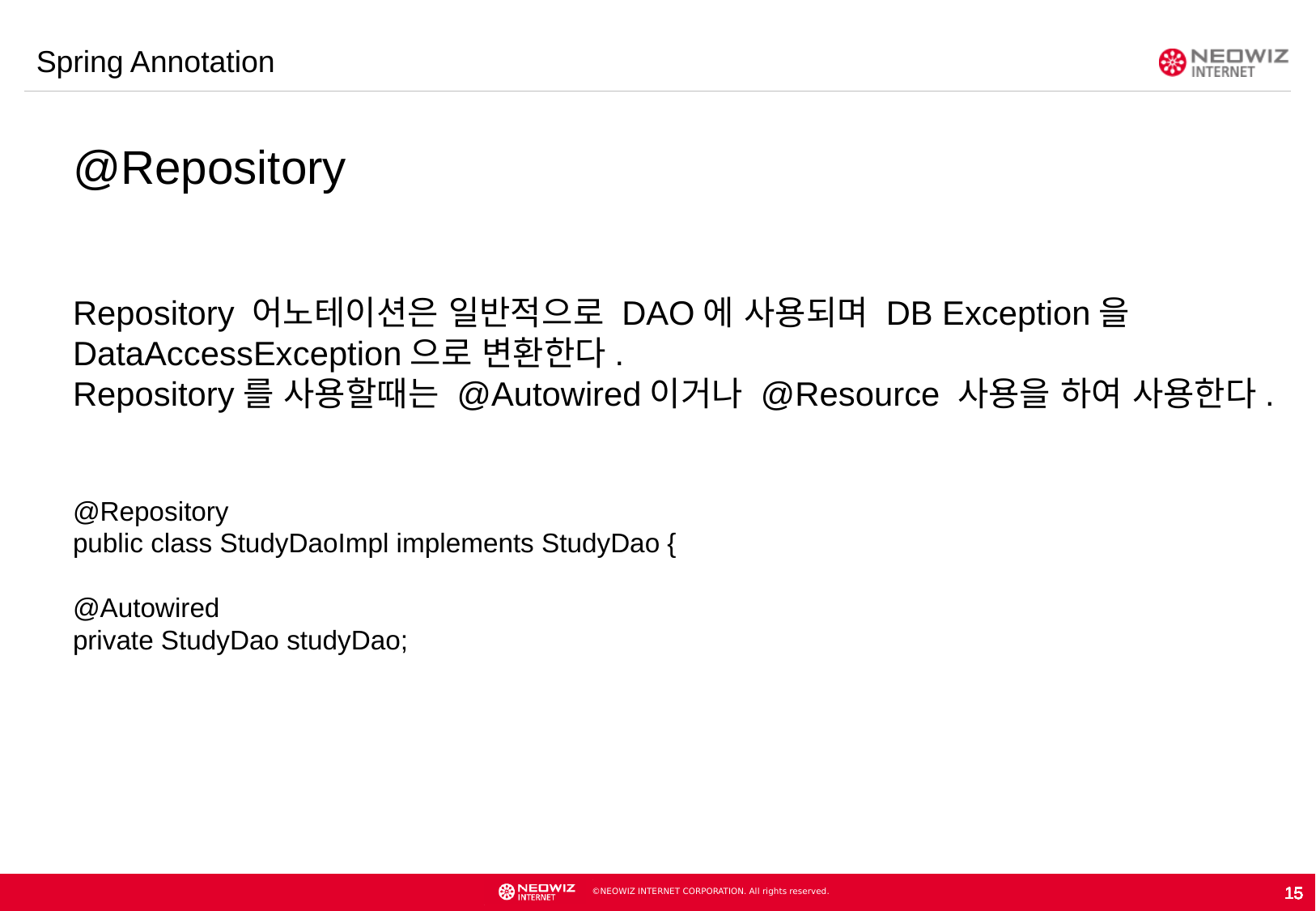

Spring Annotation

@Repository

Repository 어노테이션은 일반적으로 DAO에 사용되며 DB Exception을
DataAccessException으로 변환한다.
Repository를 사용할때는 @Autowired이거나 @Resource 사용을 하여 사용한다.

@Repository
public class StudyDaoImpl implements StudyDao {

@Autowired
private StudyDao studyDao;
15
15
15
15
15
15
15
15
15
15
15
15
15